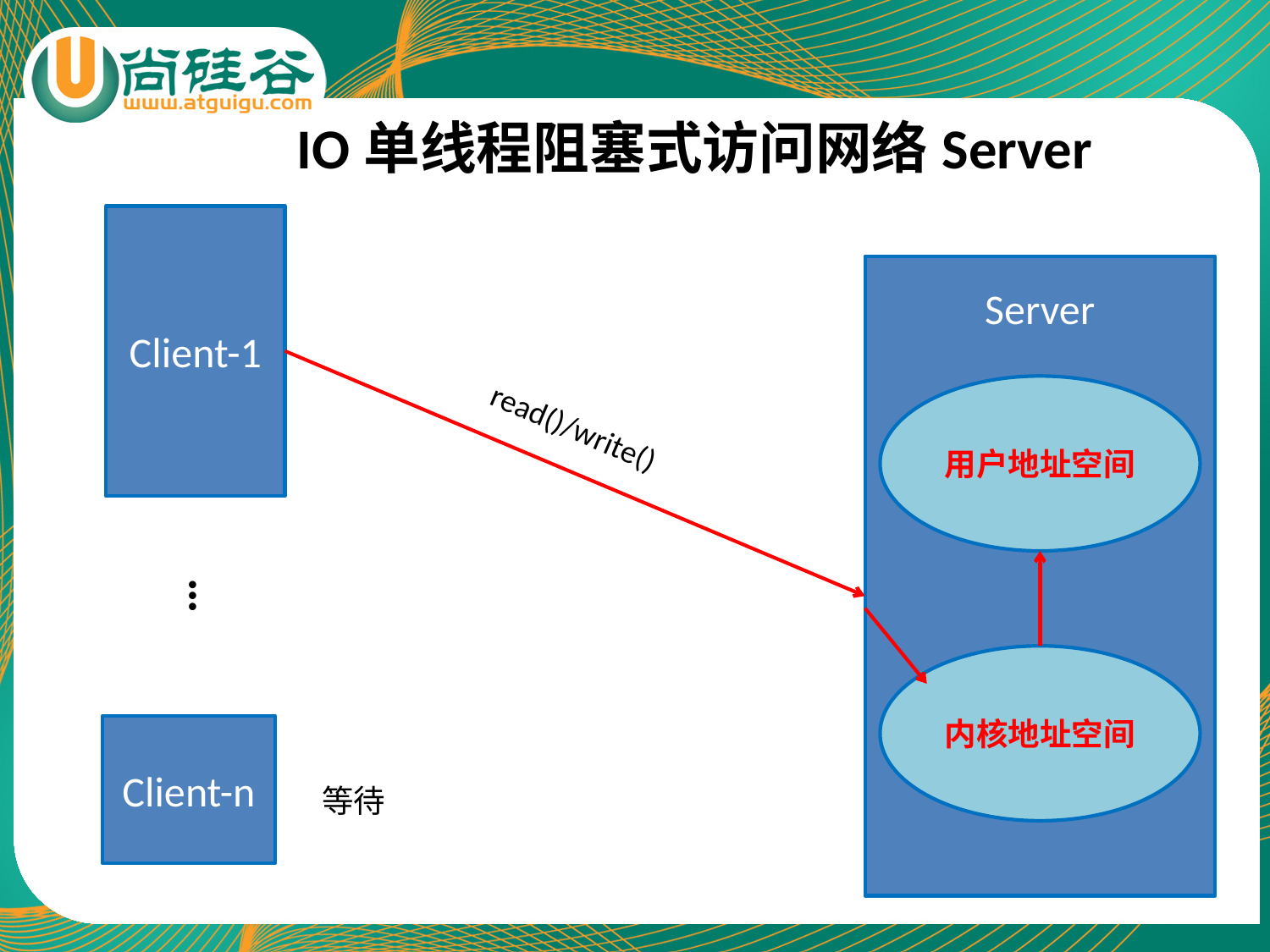

IO单线程阻塞式访问网络Server
Client-1

Server
用户地址空间
read()/write()
…
内核地址空间
Client-n
等待